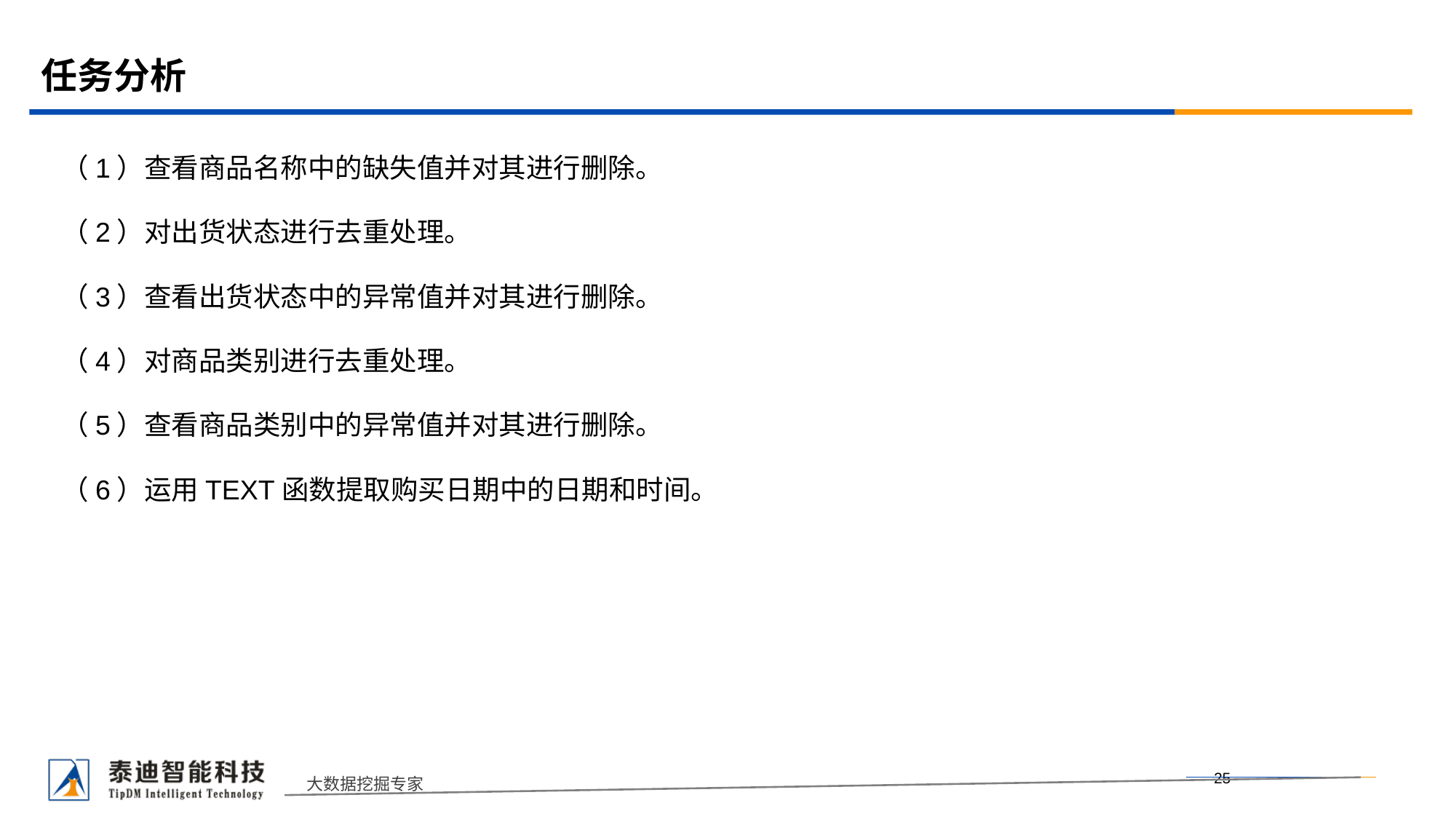

# 任务分析
（1）查看商品名称中的缺失值并对其进行删除。
（2）对出货状态进行去重处理。
（3）查看出货状态中的异常值并对其进行删除。
（4）对商品类别进行去重处理。
（5）查看商品类别中的异常值并对其进行删除。
（6）运用TEXT函数提取购买日期中的日期和时间。